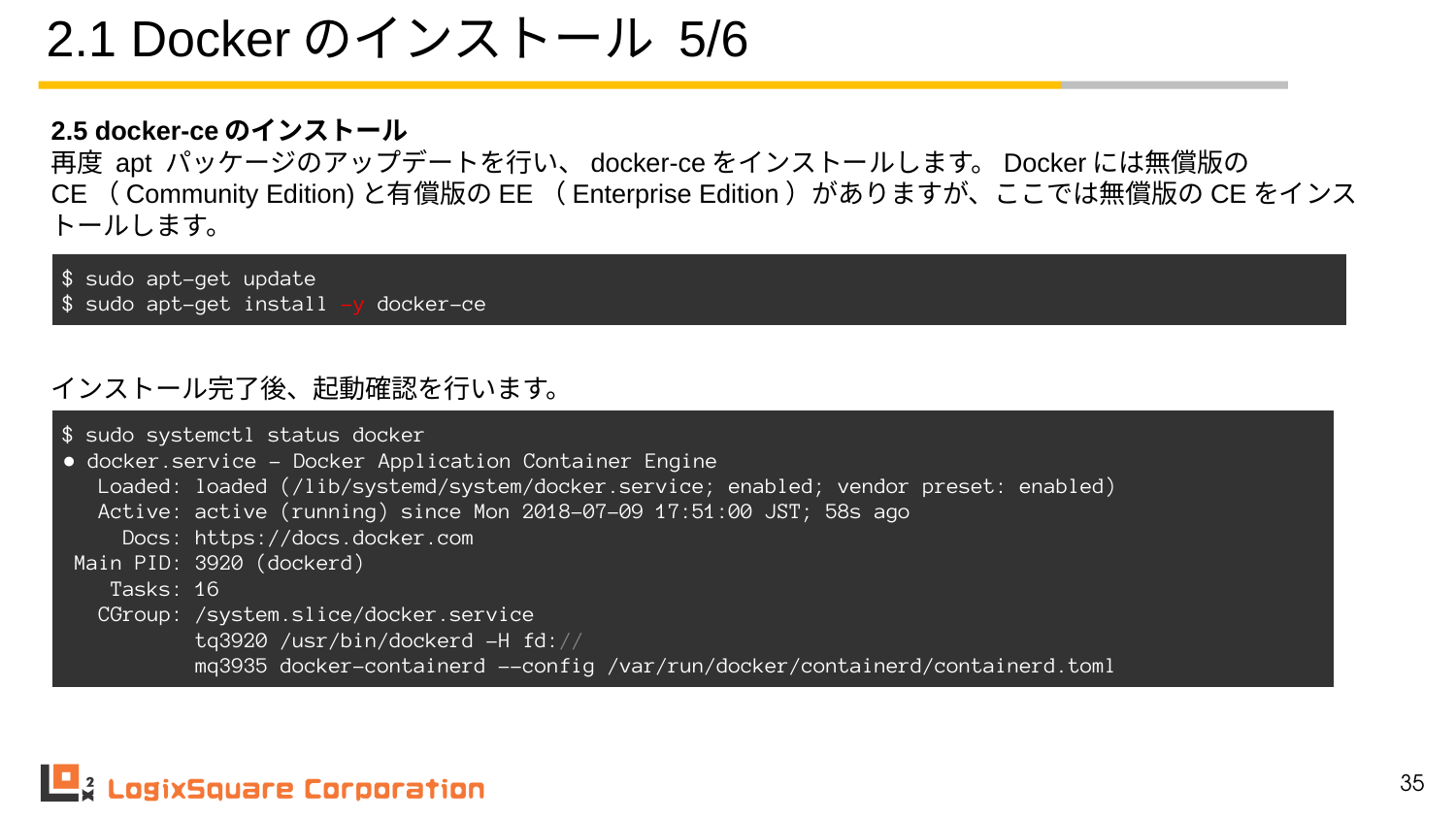

# 2.1 Dockerのインストール 5/6
2.5 docker-ceのインストール
再度 apt パッケージのアップデートを行い、docker-ceをインストールします。Dockerには無償版のCE（Community Edition)と有償版のEE（Enterprise Edition）がありますが、ここでは無償版のCEをインストールします。

| $ sudo apt-get update $ sudo apt-get install -y docker-ce |
| --- |
インストール完了後、起動確認を行います。

| $ sudo systemctl status docker ● docker.service - Docker Application Container Engine Loaded: loaded (/lib/systemd/system/docker.service; enabled; vendor preset: enabled) Active: active (running) since Mon 2018-07-09 17:51:00 JST; 58s ago Docs: https://docs.docker.com Main PID: 3920 (dockerd) Tasks: 16 CGroup: /system.slice/docker.service tq3920 /usr/bin/dockerd -H fd:// mq3935 docker-containerd --config /var/run/docker/containerd/containerd.toml |
| --- |
35